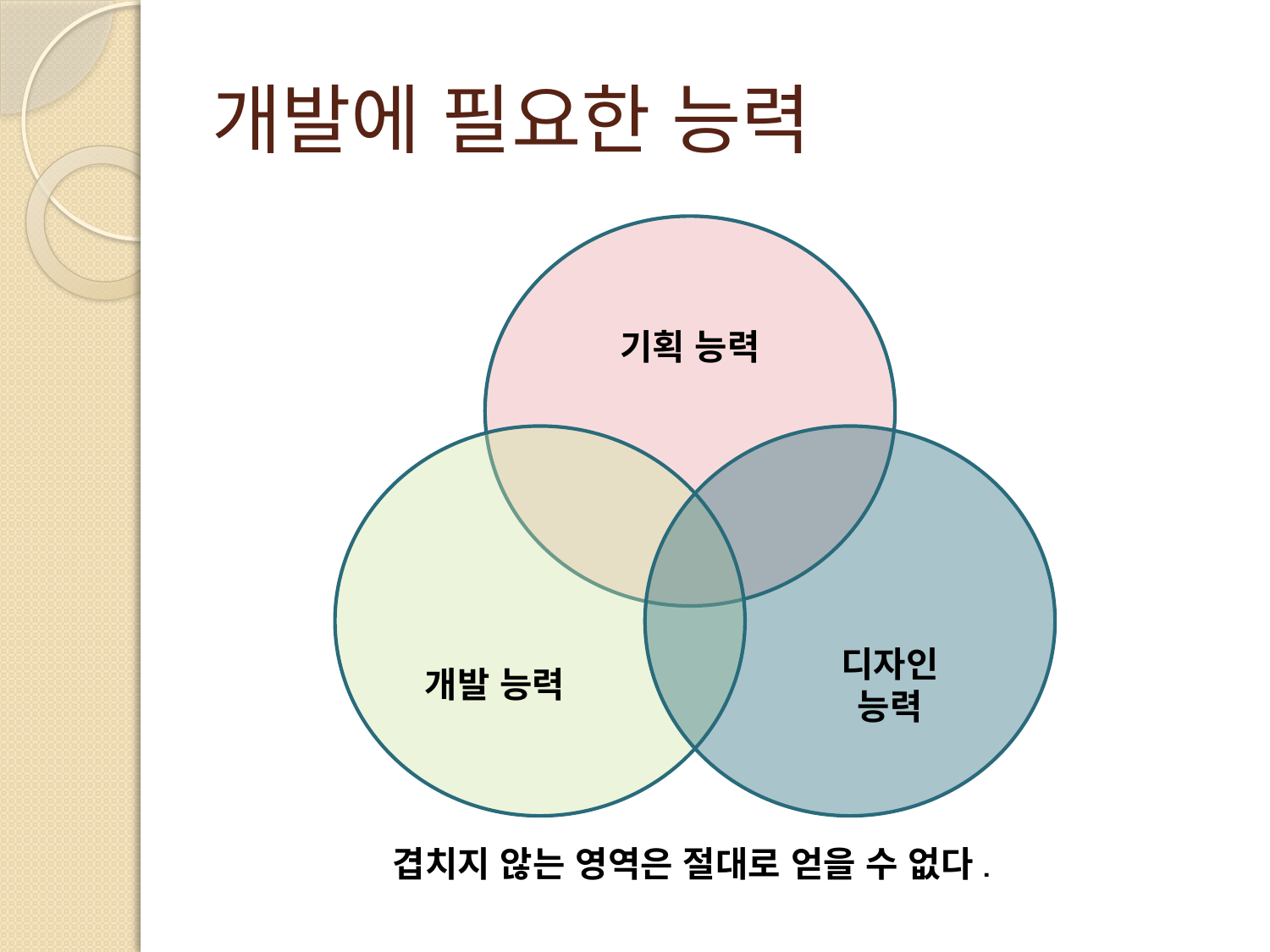

# 개발에 필요한 능력

기획 능력

디자인
능력
개발 능력
겹치지 않는 영역은 절대로 얻을 수 없다.